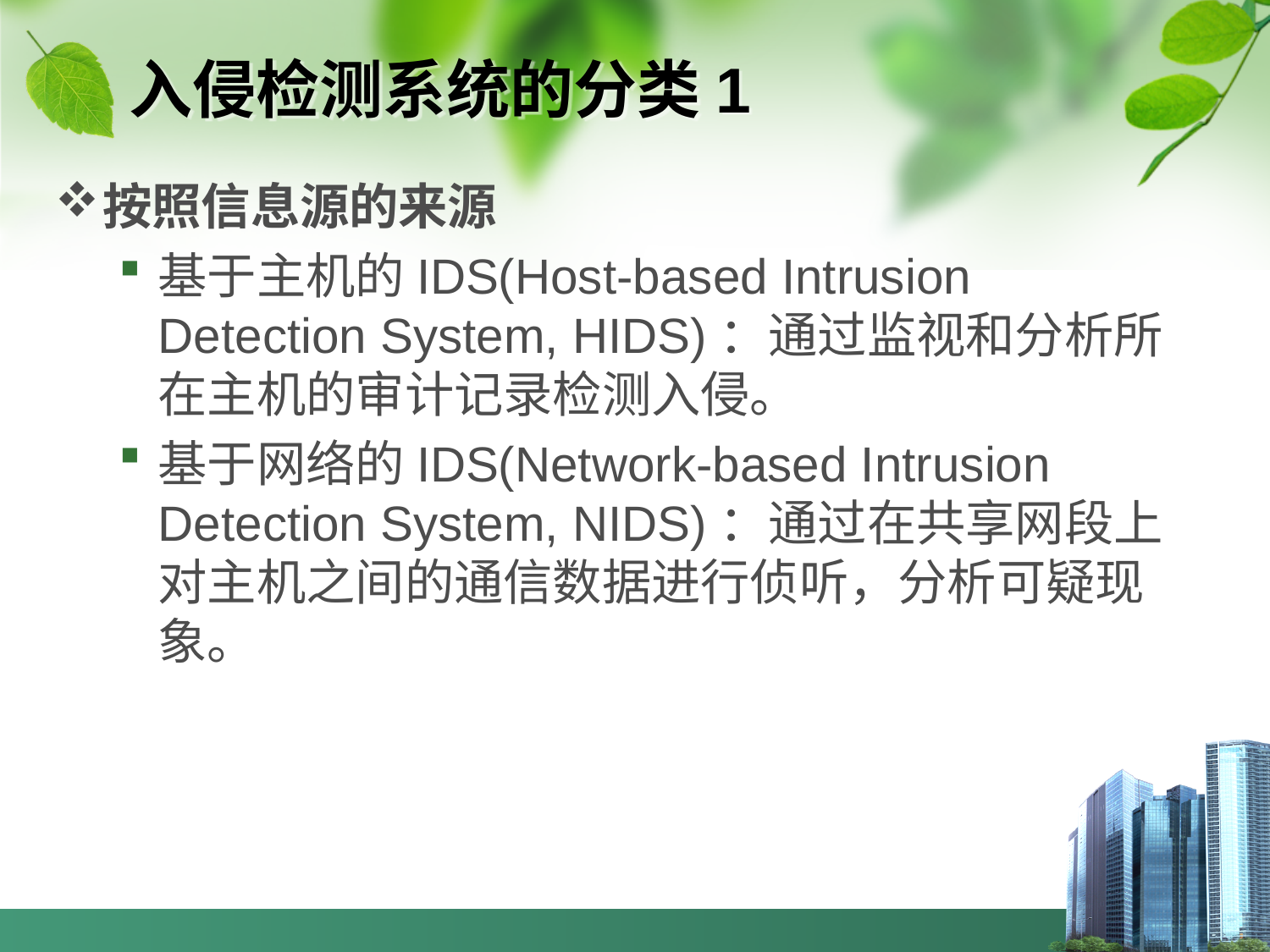

# 入侵检测系统的分类1
按照信息源的来源
基于主机的IDS(Host-based Intrusion Detection System, HIDS)：通过监视和分析所在主机的审计记录检测入侵。
基于网络的IDS(Network-based Intrusion Detection System, NIDS)：通过在共享网段上对主机之间的通信数据进行侦听，分析可疑现象。